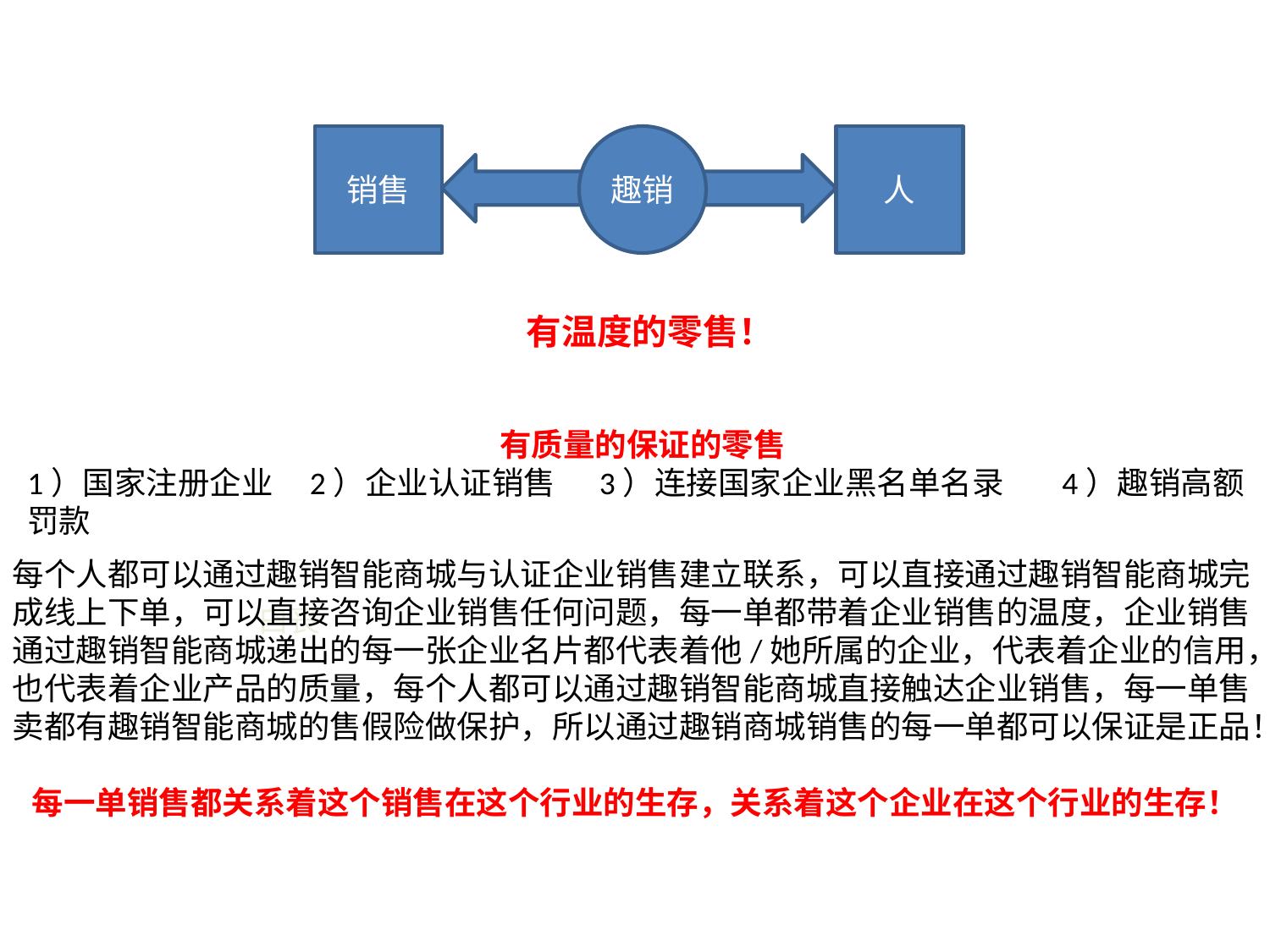

销售
趣销
人

有温度的零售！
有质量的保证的零售
1）国家注册企业    2）企业认证销售     3）连接国家企业黑名单名录       4）趣销高额罚款
每个人都可以通过趣销智能商城与认证企业销售建立联系，可以直接通过趣销智能商城完成线上下单，可以直接咨询企业销售任何问题，每一单都带着企业销售的温度，企业销售通过趣销智能商城递出的每一张企业名片都代表着他/她所属的企业，代表着企业的信用，也代表着企业产品的质量，每个人都可以通过趣销智能商城直接触达企业销售，每一单售卖都有趣销智能商城的售假险做保护，所以通过趣销商城销售的每一单都可以保证是正品！

每一单销售都关系着这个销售在这个行业的生存，关系着这个企业在这个行业的生存！
白丧